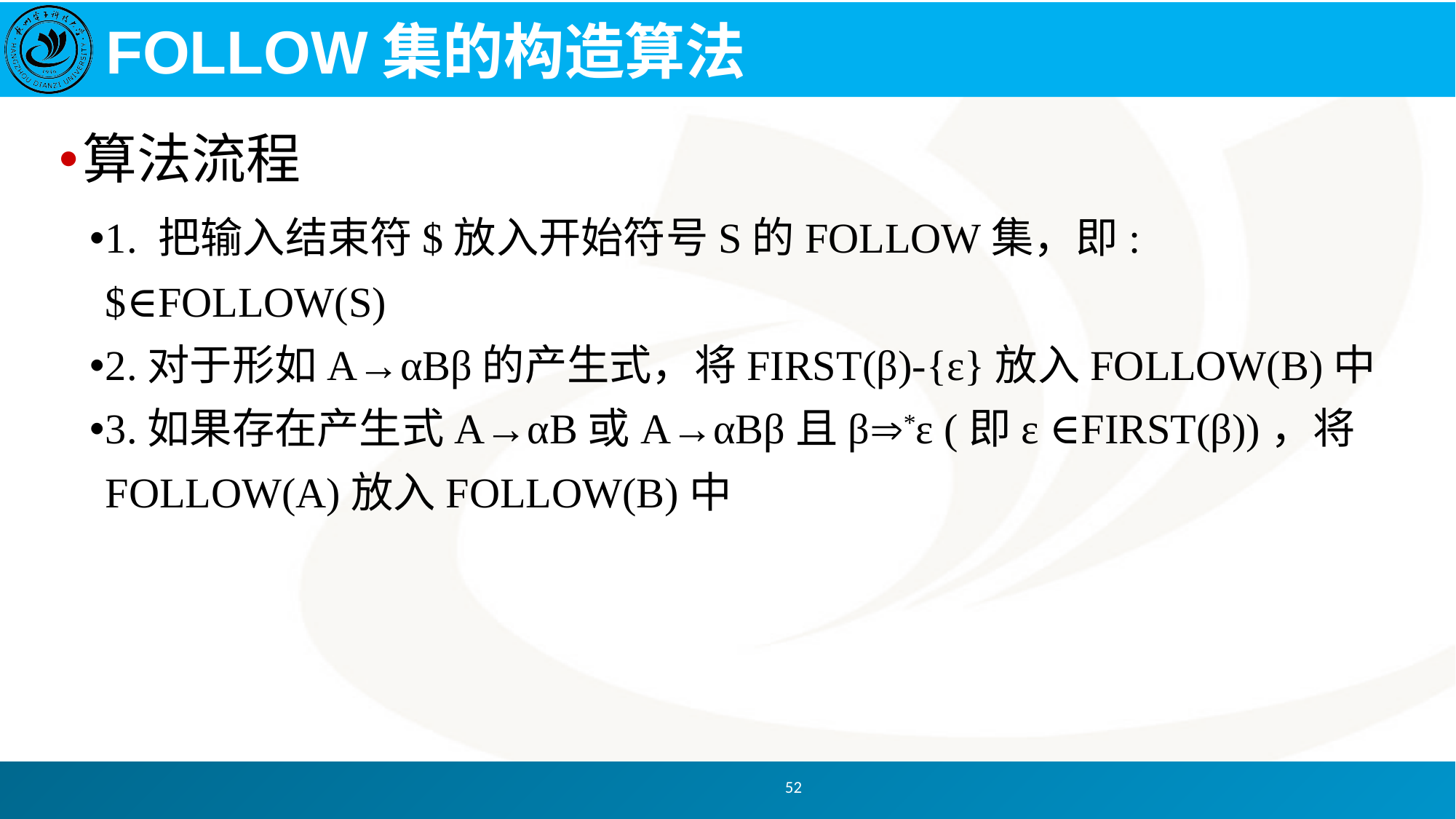

# FOLLOW集的构造算法
算法流程
1. 把输入结束符$放入开始符号S的FOLLOW集，即:  $∈FOLLOW(S)
2.对于形如A→αBβ的产生式，将FIRST(β)-{ε}放入FOLLOW(B)中
3.如果存在产生式A→αB或A→αBβ且β⇒*ε (即ε ∈FIRST(β))，将FOLLOW(A)放入FOLLOW(B)中
52